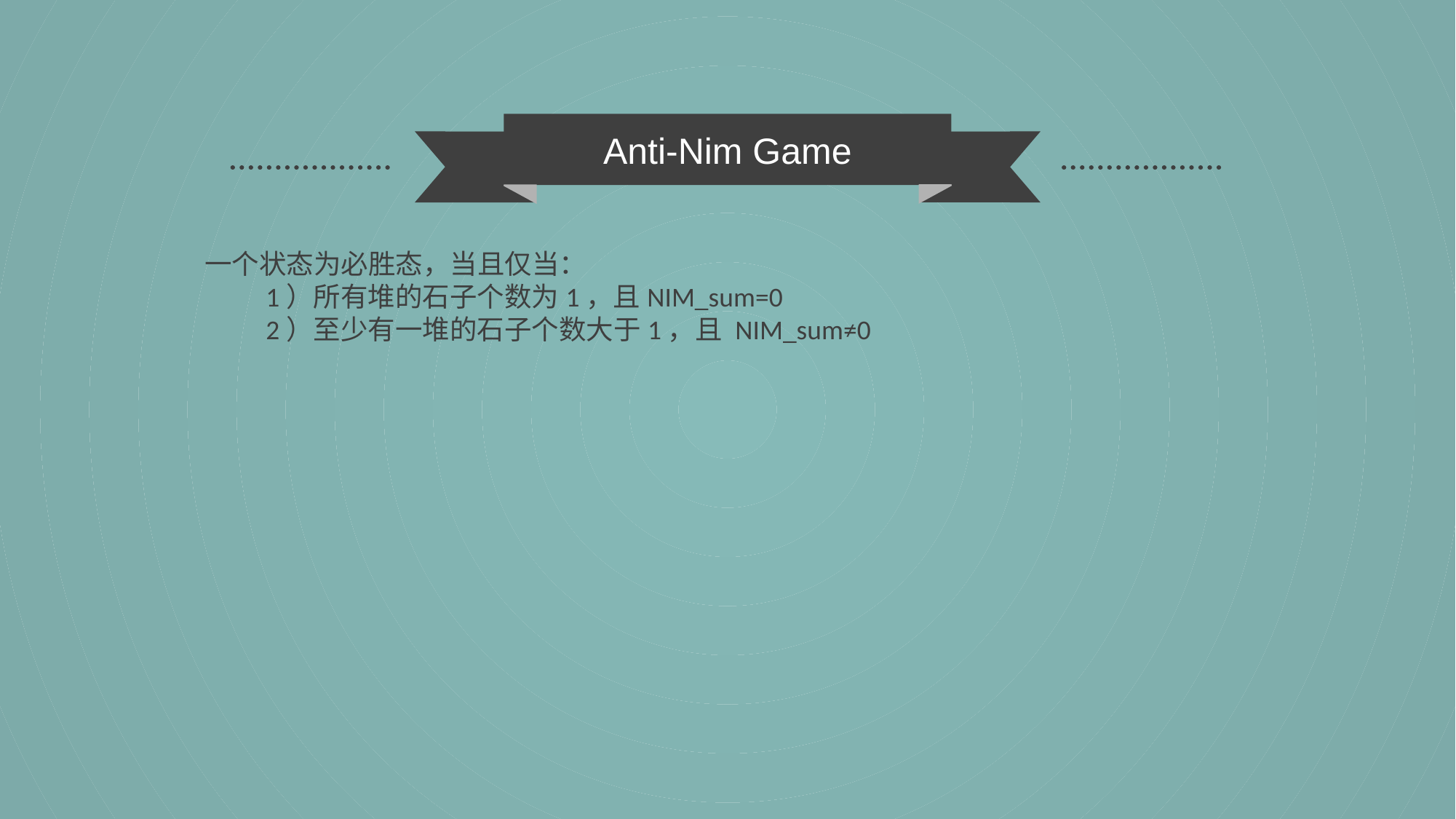

Anti-Nim Game

一个状态为必胜态，当且仅当：
　　1）所有堆的石子个数为1，且NIM_sum=0
　　2）至少有一堆的石子个数大于1，且 NIM_sum≠0